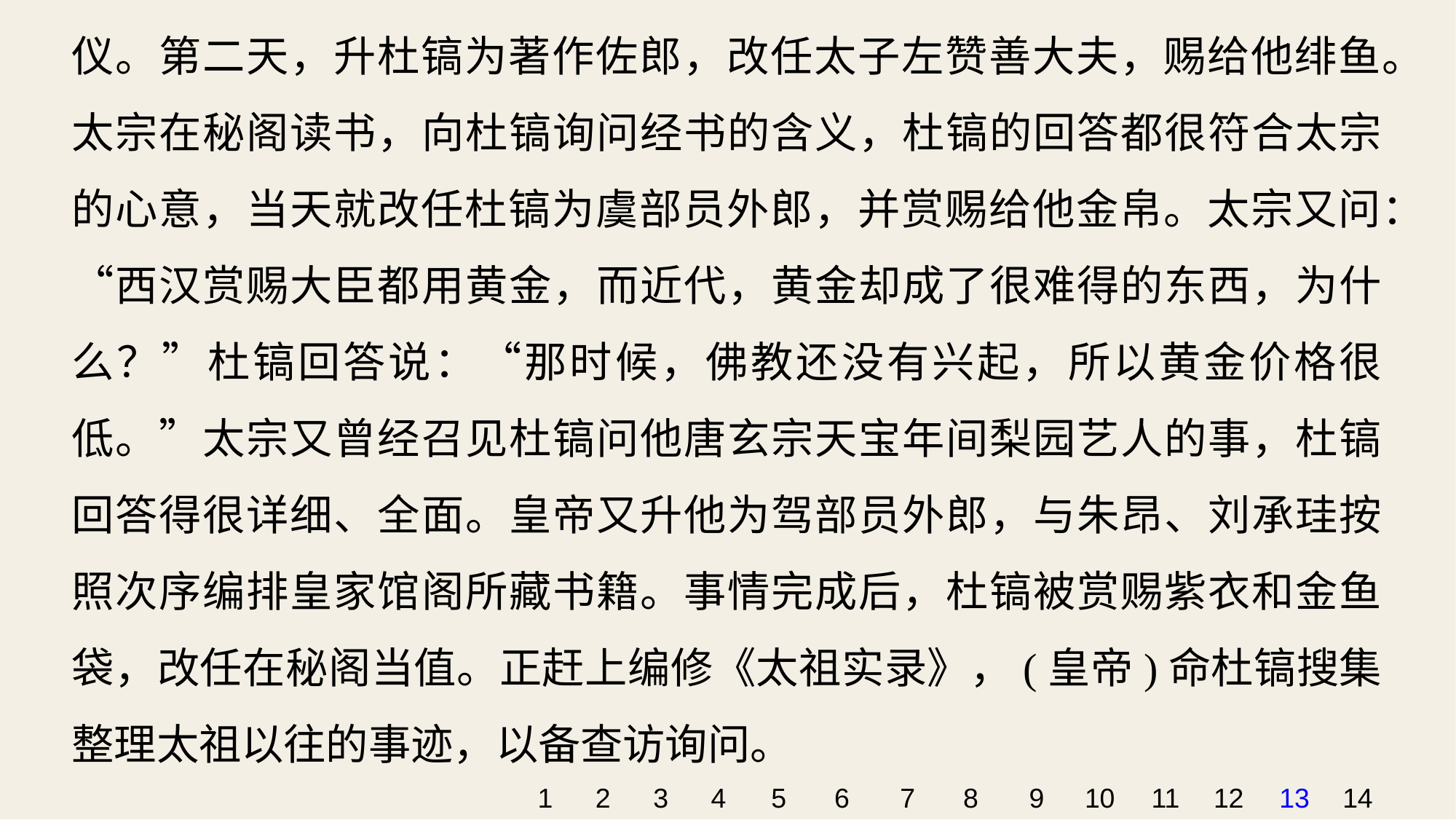

仪。第二天，升杜镐为著作佐郎，改任太子左赞善大夫，赐给他绯鱼。太宗在秘阁读书，向杜镐询问经书的含义，杜镐的回答都很符合太宗的心意，当天就改任杜镐为虞部员外郎，并赏赐给他金帛。太宗又问：“西汉赏赐大臣都用黄金，而近代，黄金却成了很难得的东西，为什么？”杜镐回答说：“那时候，佛教还没有兴起，所以黄金价格很低。”太宗又曾经召见杜镐问他唐玄宗天宝年间梨园艺人的事，杜镐回答得很详细、全面。皇帝又升他为驾部员外郎，与朱昂、刘承珪按照次序编排皇家馆阁所藏书籍。事情完成后，杜镐被赏赐紫衣和金鱼袋，改任在秘阁当值。正赶上编修《太祖实录》，(皇帝)命杜镐搜集整理太祖以往的事迹，以备查访询问。
1
2
3
4
5
6
7
8
9
10
11
12
13
14